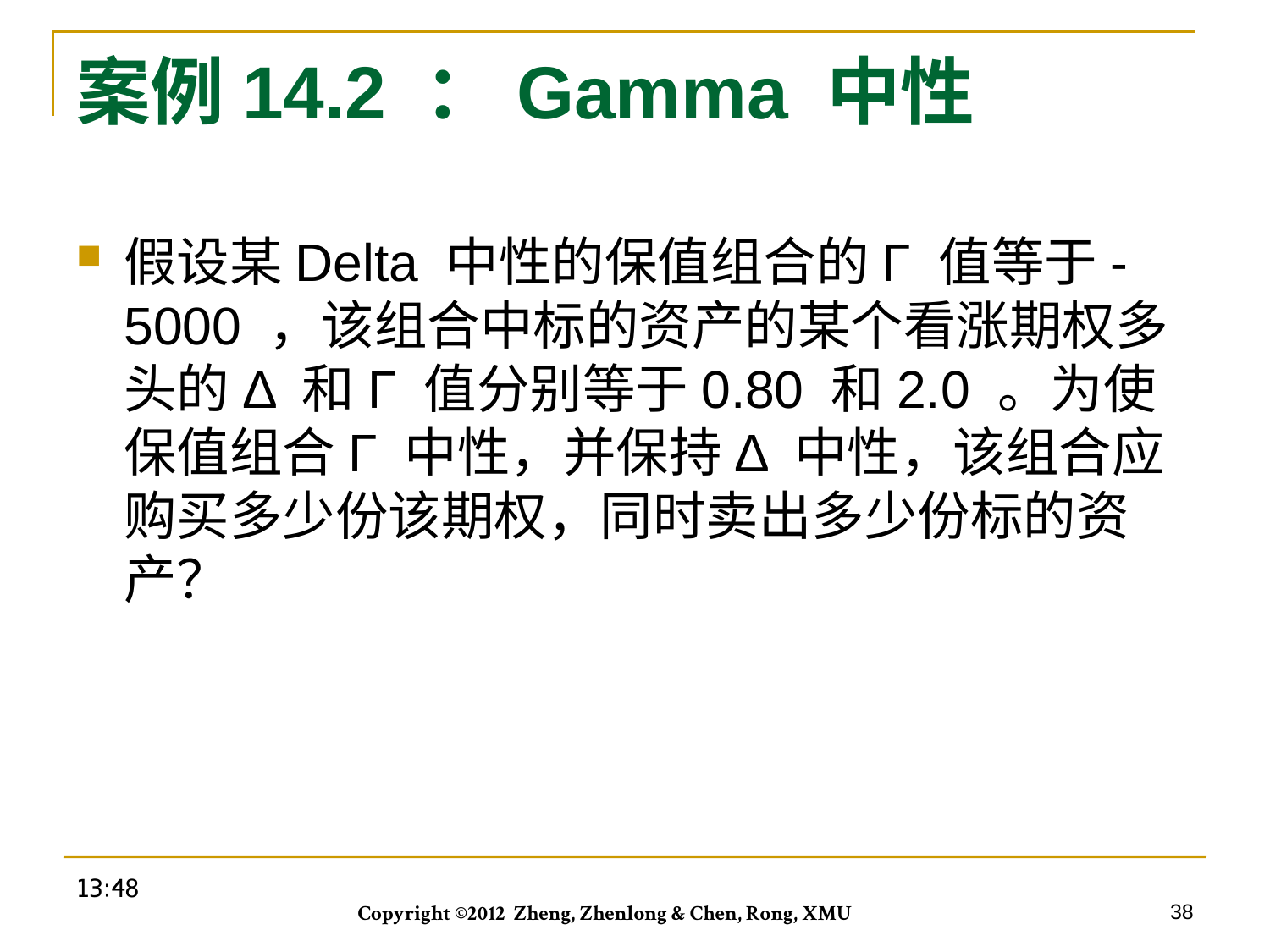

# 案例14.2 ：Gamma 中性
假设某Delta 中性的保值组合的Γ 值等于-5000 ，该组合中标的资产的某个看涨期权多头的Δ 和Γ 值分别等于0.80 和2.0 。为使保值组合Γ 中性，并保持Δ 中性，该组合应购买多少份该期权，同时卖出多少份标的资产？
13:48
38
Copyright ©2012  Zheng, Zhenlong & Chen, Rong, XMU